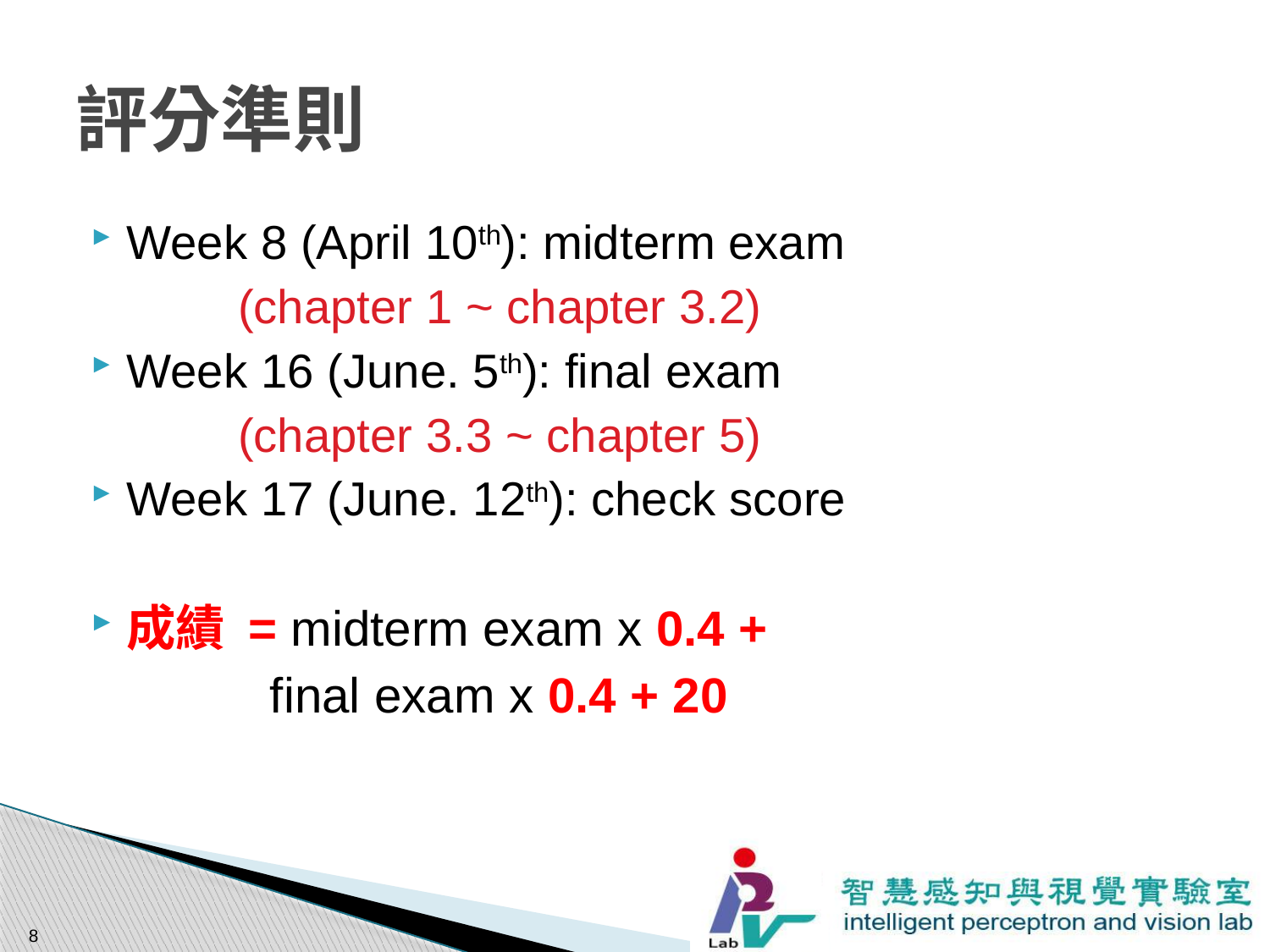

# 評分準則
Week 8 (April 10th): midterm exam
           (chapter 1 ~ chapter 3.2)
Week 16 (June. 5th): final exam
           (chapter 3.3 ~ chapter 5)
Week 17 (June. 12th): check score

成績 = midterm exam x 0.4 +
             final exam x 0.4 + 20
8